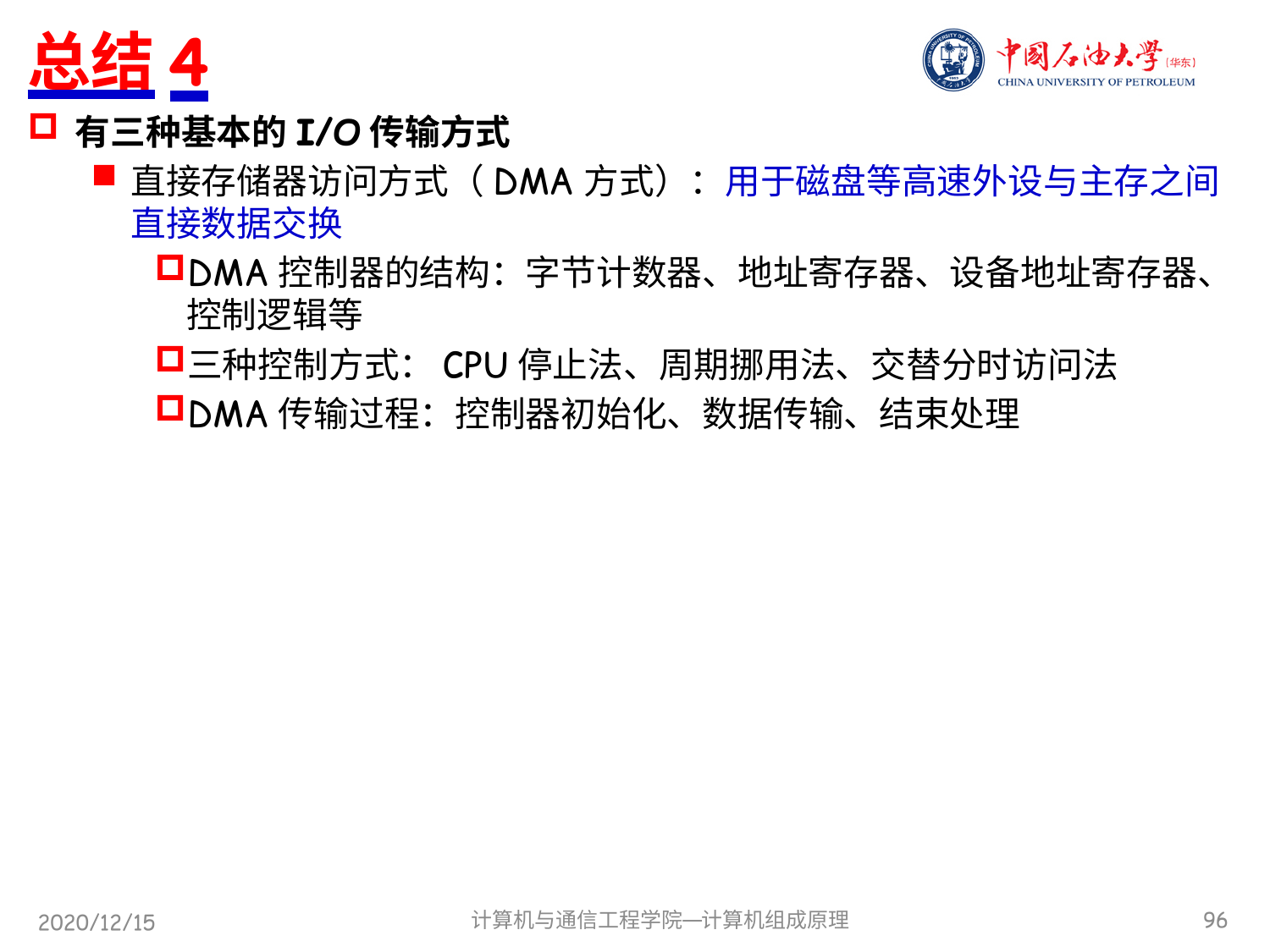

# 总结4
有三种基本的I/O传输方式
直接存储器访问方式（DMA方式）：用于磁盘等高速外设与主存之间直接数据交换
DMA控制器的结构：字节计数器、地址寄存器、设备地址寄存器、控制逻辑等
三种控制方式：CPU停止法、周期挪用法、交替分时访问法
DMA传输过程：控制器初始化、数据传输、结束处理
计算机与通信工程学院—计算机组成原理
96
2020/12/15